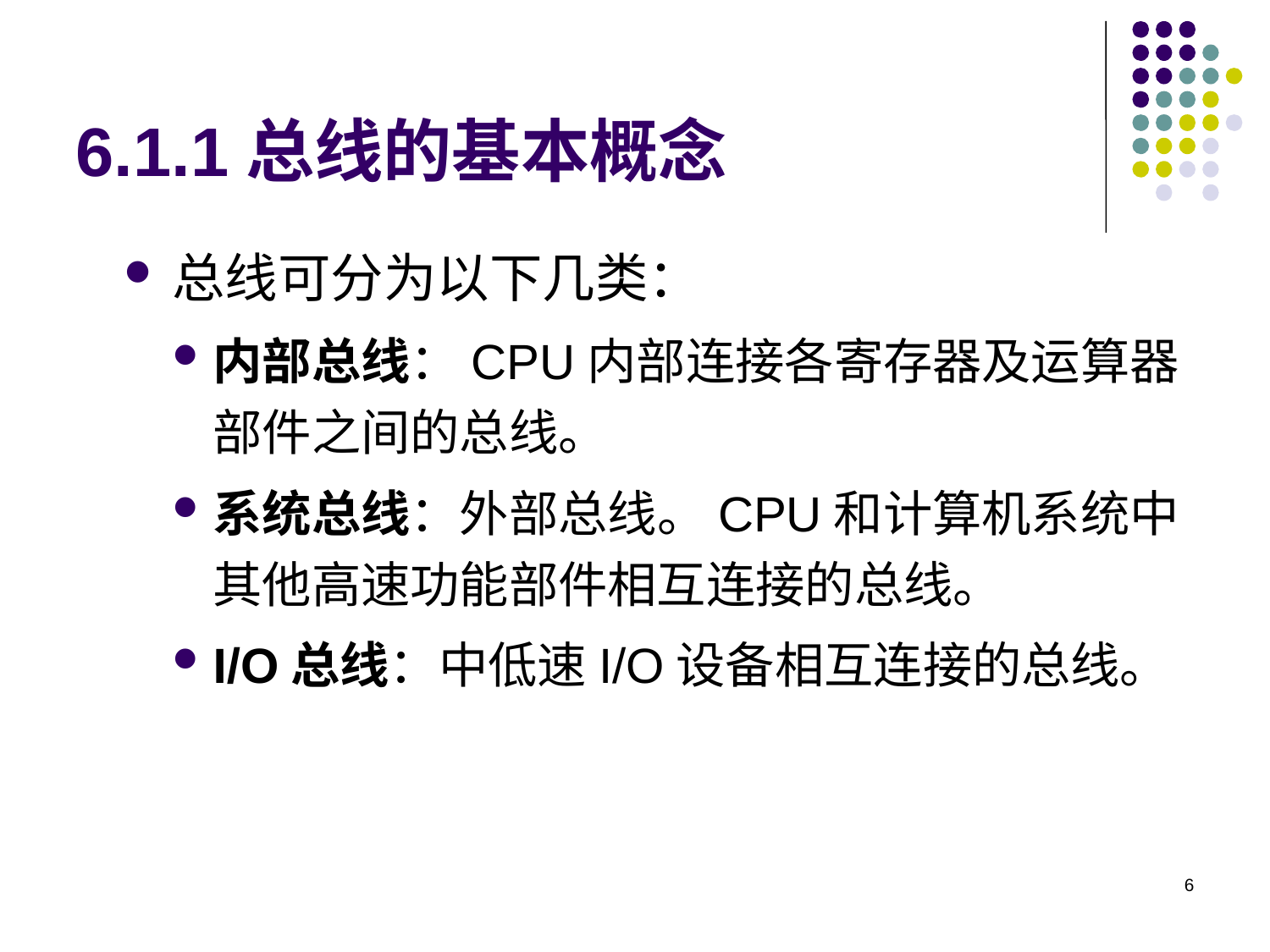

6.1.1总线的基本概念
总线可分为以下几类：
内部总线：CPU内部连接各寄存器及运算器部件之间的总线。
系统总线：外部总线。CPU和计算机系统中其他高速功能部件相互连接的总线。
I/O总线：中低速I/O设备相互连接的总线。
6